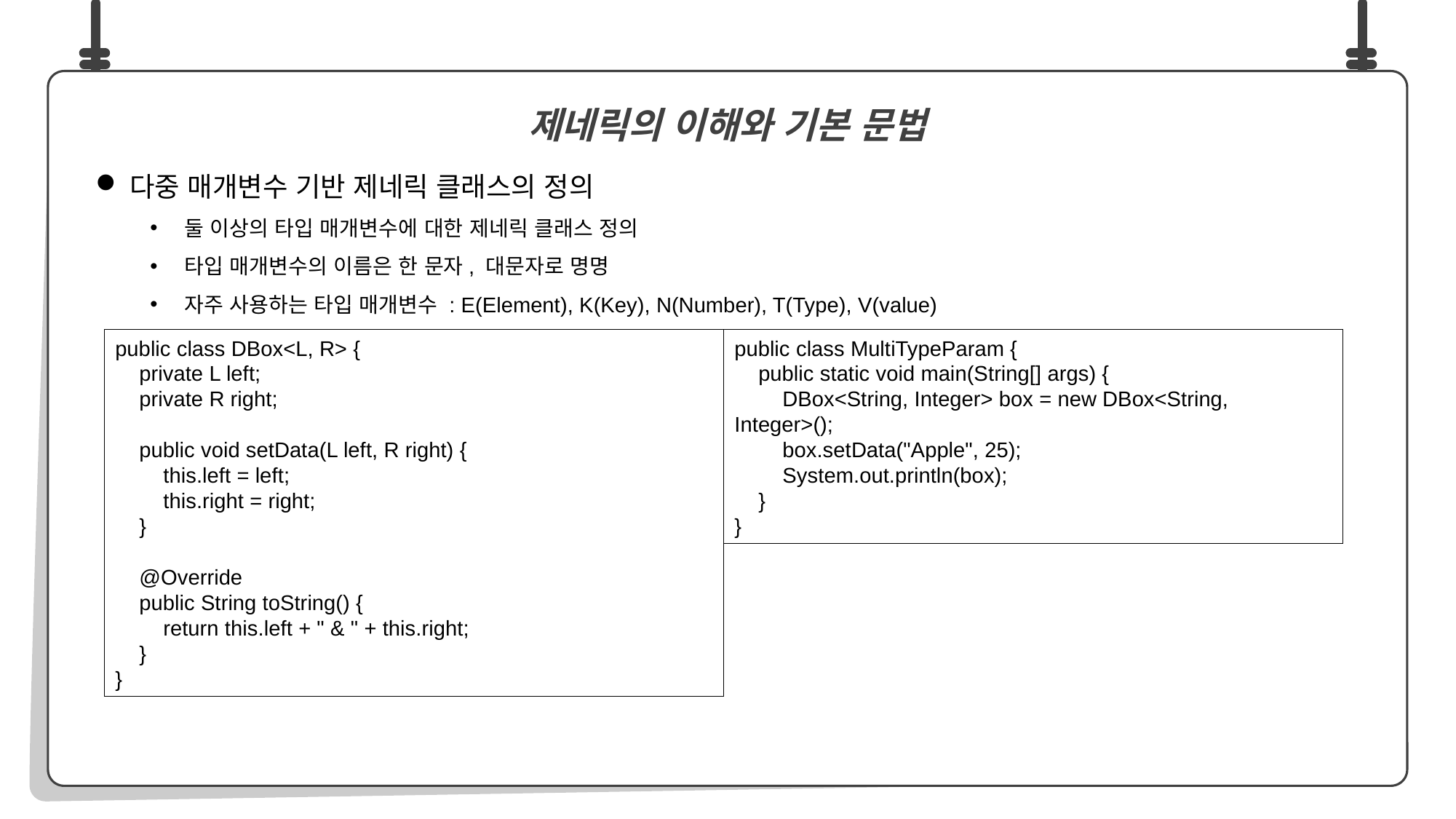

다중 매개변수 기반 제네릭 클래스의 정의
둘 이상의 타입 매개변수에 대한 제네릭 클래스 정의
타입 매개변수의 이름은 한 문자, 대문자로 명명
자주 사용하는 타입 매개변수 : E(Element), K(Key), N(Number), T(Type), V(value)
제네릭의 이해와 기본 문법

public class DBox<L, R> {
    private L left;
    private R right;

    public void setData(L left, R right) {
        this.left = left;
        this.right = right;
    }

    @Override
    public String toString() {
        return this.left + " & " + this.right;
    }
}
public class MultiTypeParam {
    public static void main(String[] args) {
        DBox<String, Integer> box = new DBox<String, Integer>();
        box.setData("Apple", 25);
        System.out.println(box);
    }
}